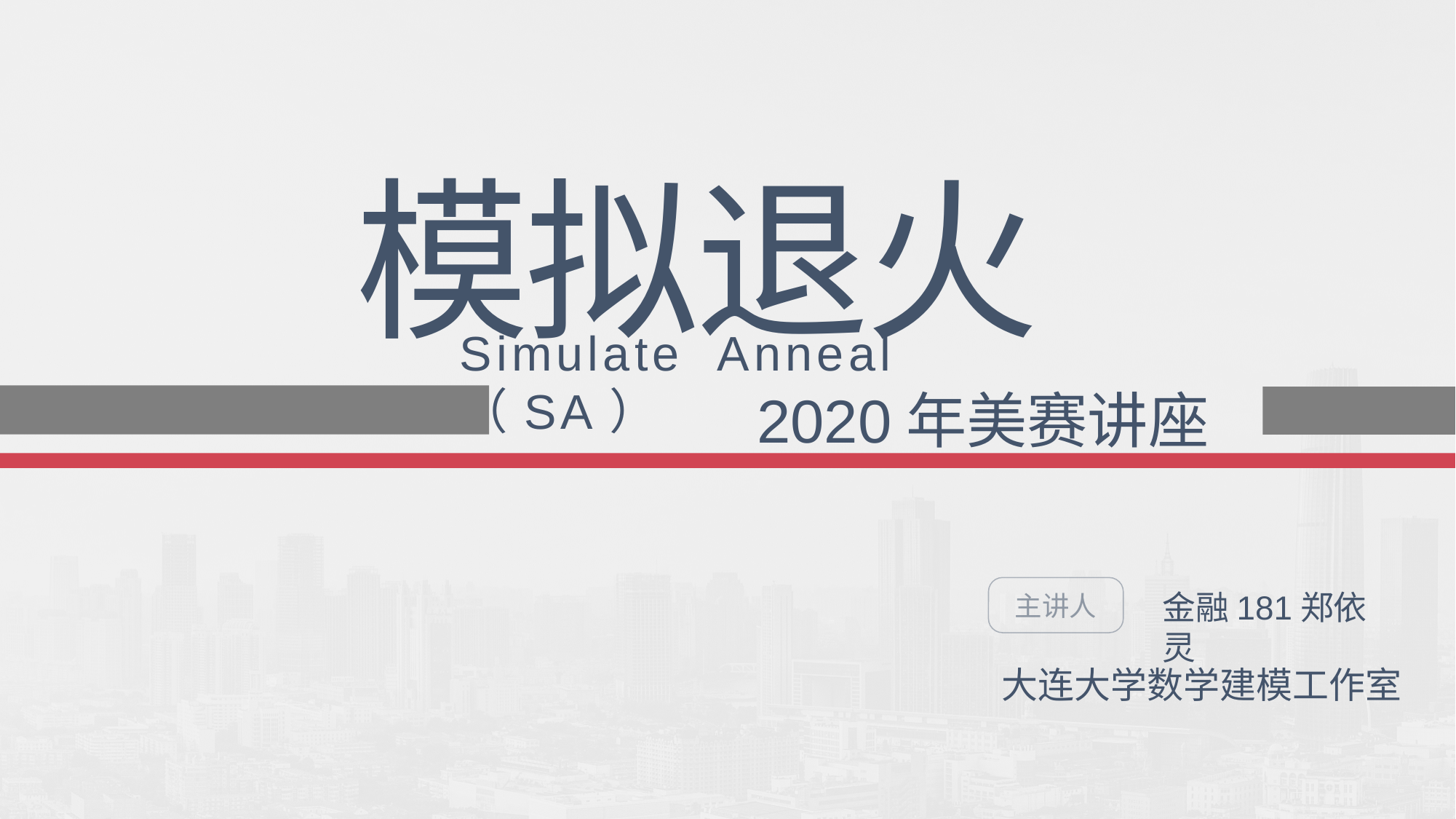

模拟退火
Simulate  Anneal（SA）
2020年美赛讲座

主讲人
金融181郑依灵
大连大学数学建模工作室